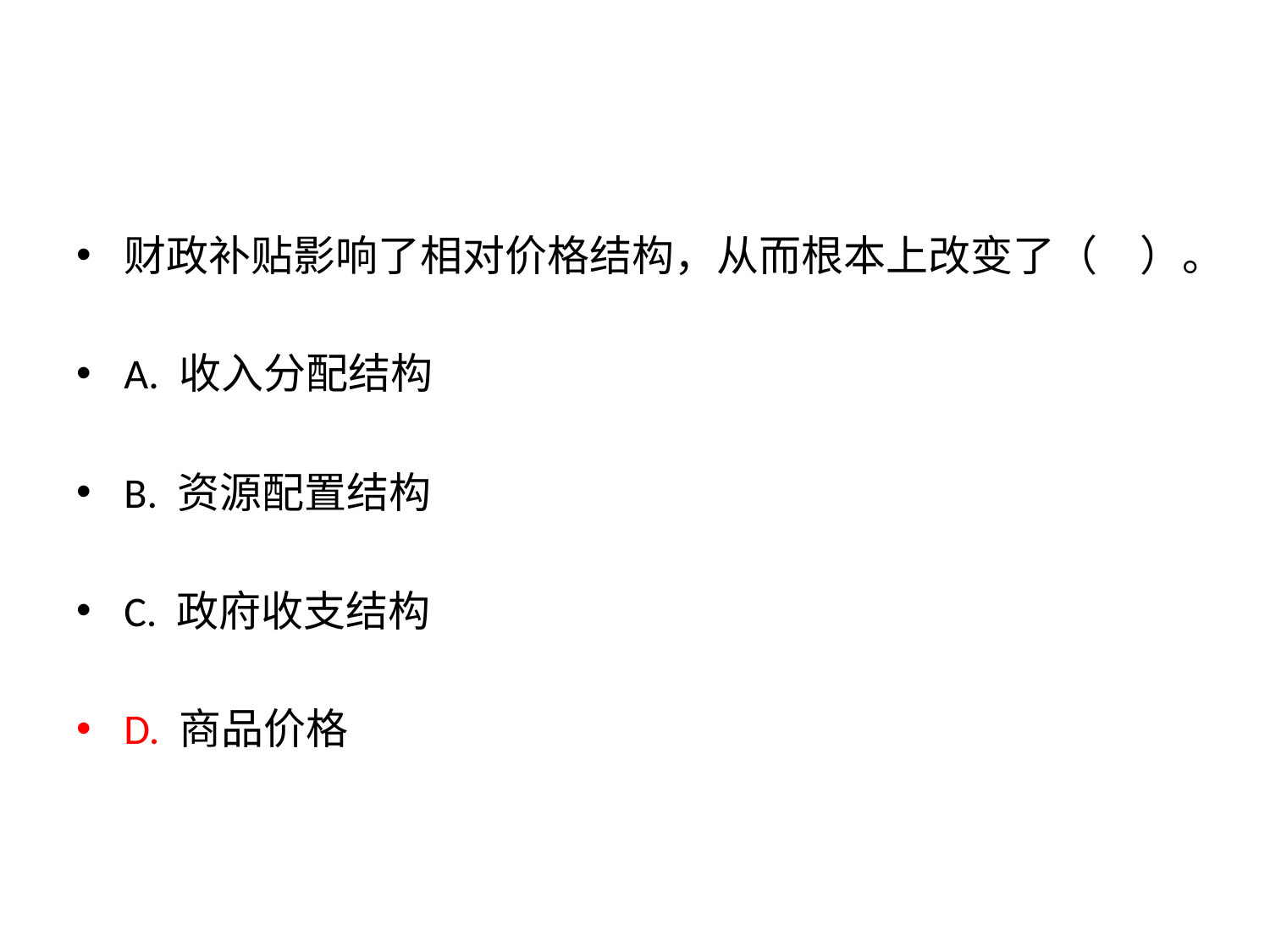

财政补贴影响了相对价格结构，从而根本上改变了（   	）。

A. 收入分配结构

B. 资源配置结构

C. 政府收支结构

D. 商品价格